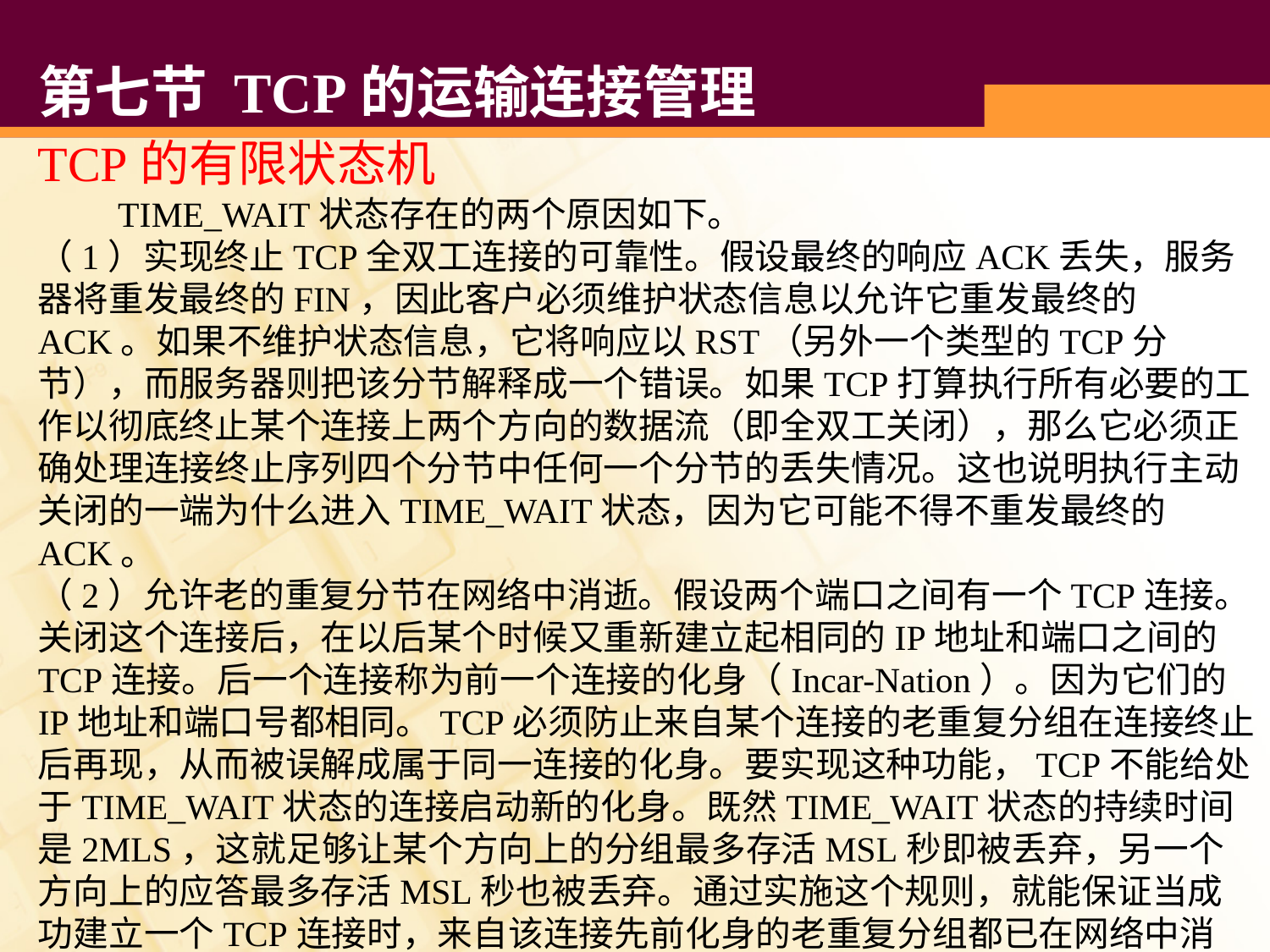

# 第七节 TCP的运输连接管理
TCP的有限状态机
         TIME_WAIT状态存在的两个原因如下。
（1）实现终止TCP全双工连接的可靠性。假设最终的响应ACK丢失，服务器将重发最终的FIN，因此客户必须维护状态信息以允许它重发最终的ACK。如果不维护状态信息，它将响应以RST（另外一个类型的TCP分节），而服务器则把该分节解释成一个错误。如果TCP打算执行所有必要的工作以彻底终止某个连接上两个方向的数据流（即全双工关闭），那么它必须正确处理连接终止序列四个分节中任何一个分节的丢失情况。这也说明执行主动关闭的一端为什么进入TIME_WAIT状态，因为它可能不得不重发最终的ACK。
（2）允许老的重复分节在网络中消逝。假设两个端口之间有一个TCP连接。关闭这个连接后，在以后某个时候又重新建立起相同的IP地址和端口之间的TCP连接。后一个连接称为前一个连接的化身（Incar-Nation）。因为它们的IP地址和端口号都相同。TCP必须防止来自某个连接的老重复分组在连接终止后再现，从而被误解成属于同一连接的化身。要实现这种功能，TCP不能给处于TIME_WAIT状态的连接启动新的化身。既然TIME_WAIT状态的持续时间是2MLS，这就足够让某个方向上的分组最多存活MSL秒即被丢弃，另一个方向上的应答最多存活MSL秒也被丢弃。通过实施这个规则，就能保证当成功建立一个TCP连接时，来自该连接先前化身的老重复分组都已在网络中消逝。